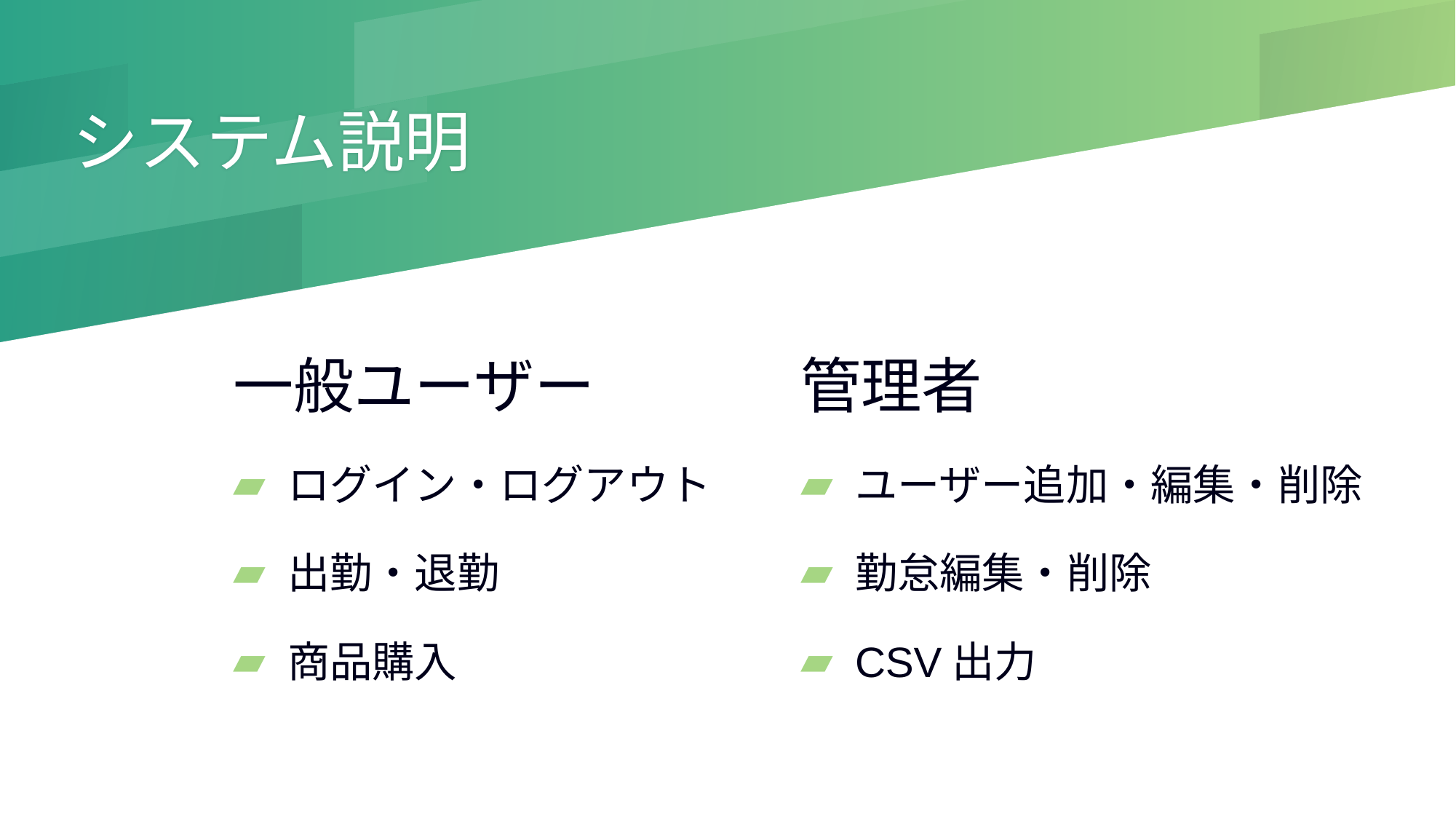

# システム説明
一般ユーザー
ログイン・ログアウト
出勤・退勤
商品購入
管理者
ユーザー追加・編集・削除
勤怠編集・削除
CSV出力